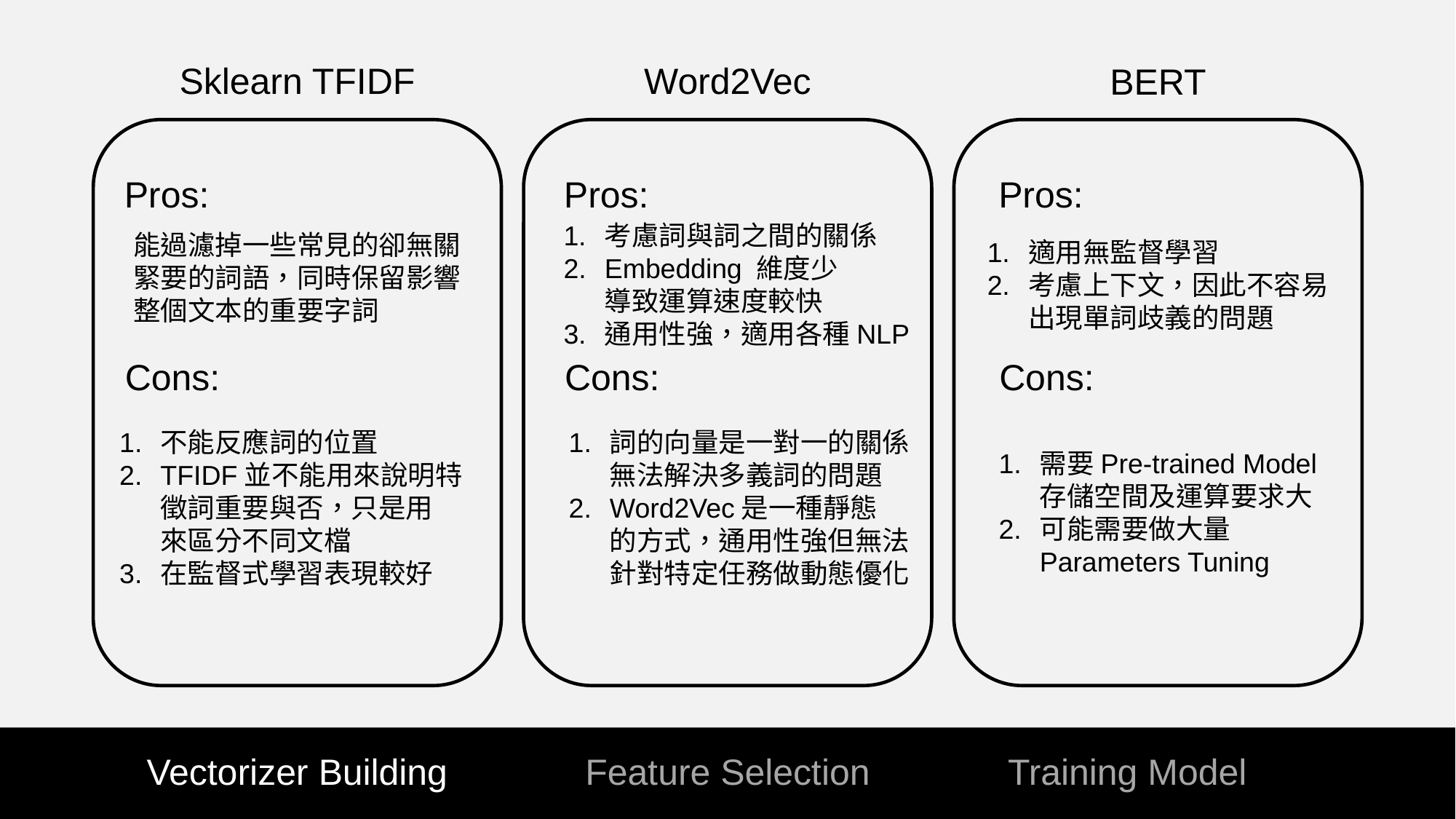

Word2Vec
Sklearn TFIDF
BERT

Pros:
Pros:
Pros:
考慮詞與詞之間的關係
Embedding 維度少
導致運算速度較快
通用性強，適用各種NLP
能過濾掉一些常見的卻無關
緊要的詞語，同時保留影響
整個文本的重要字詞
適用無監督學習
考慮上下文，因此不容易
出現單詞歧義的問題
Cons:
Cons:
Cons:
不能反應詞的位置
TFIDF並不能用來說明特
徵詞重要與否，只是用
來區分不同文檔
在監督式學習表現較好
詞的向量是一對一的關係
無法解決多義詞的問題
Word2Vec是一種靜態
的方式，通用性強但無法
針對特定任務做動態優化
需要Pre-trained Model
存儲空間及運算要求大
可能需要做大量
Parameters Tuning

Training Model
Vectorizer Building
Feature Selection